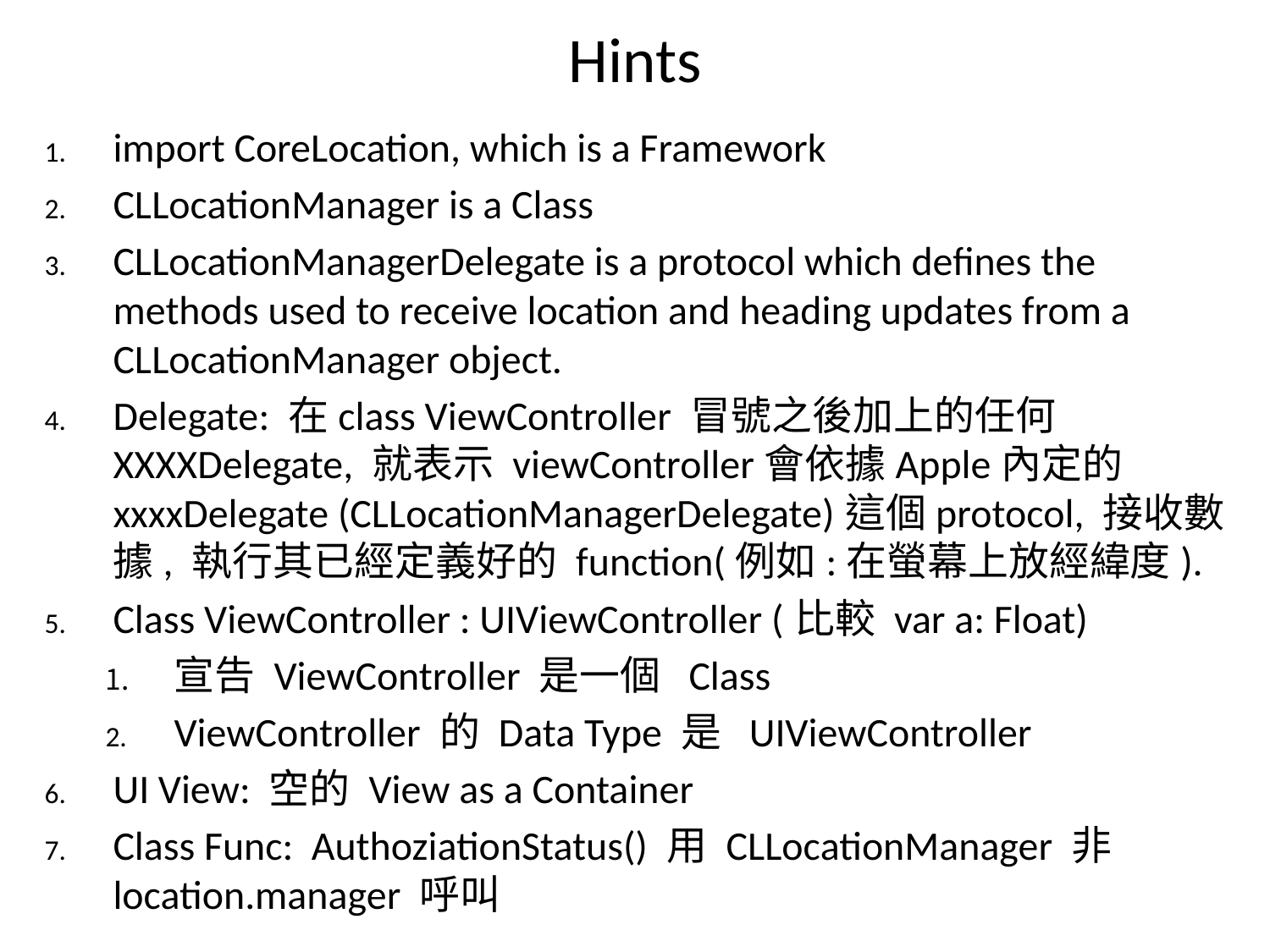

# Hints
import CoreLocation, which is a Framework
CLLocationManager is a Class
CLLocationManagerDelegate is a protocol which defines the methods used to receive location and heading updates from a CLLocationManager object.
Delegate: 在class ViewController 冒號之後加上的任何XXXXDelegate, 就表示 viewController會依據Apple內定的xxxxDelegate (CLLocationManagerDelegate)這個protocol, 接收數據, 執行其已經定義好的 function(例如:在螢幕上放經緯度).
Class ViewController : UIViewController (比較 var a: Float)
宣告 ViewController 是一個  Class
ViewController 的 Data Type 是  UIViewController
UI View: 空的 View as a Container
Class Func:  AuthoziationStatus() 用 CLLocationManager 非 location.manager 呼叫